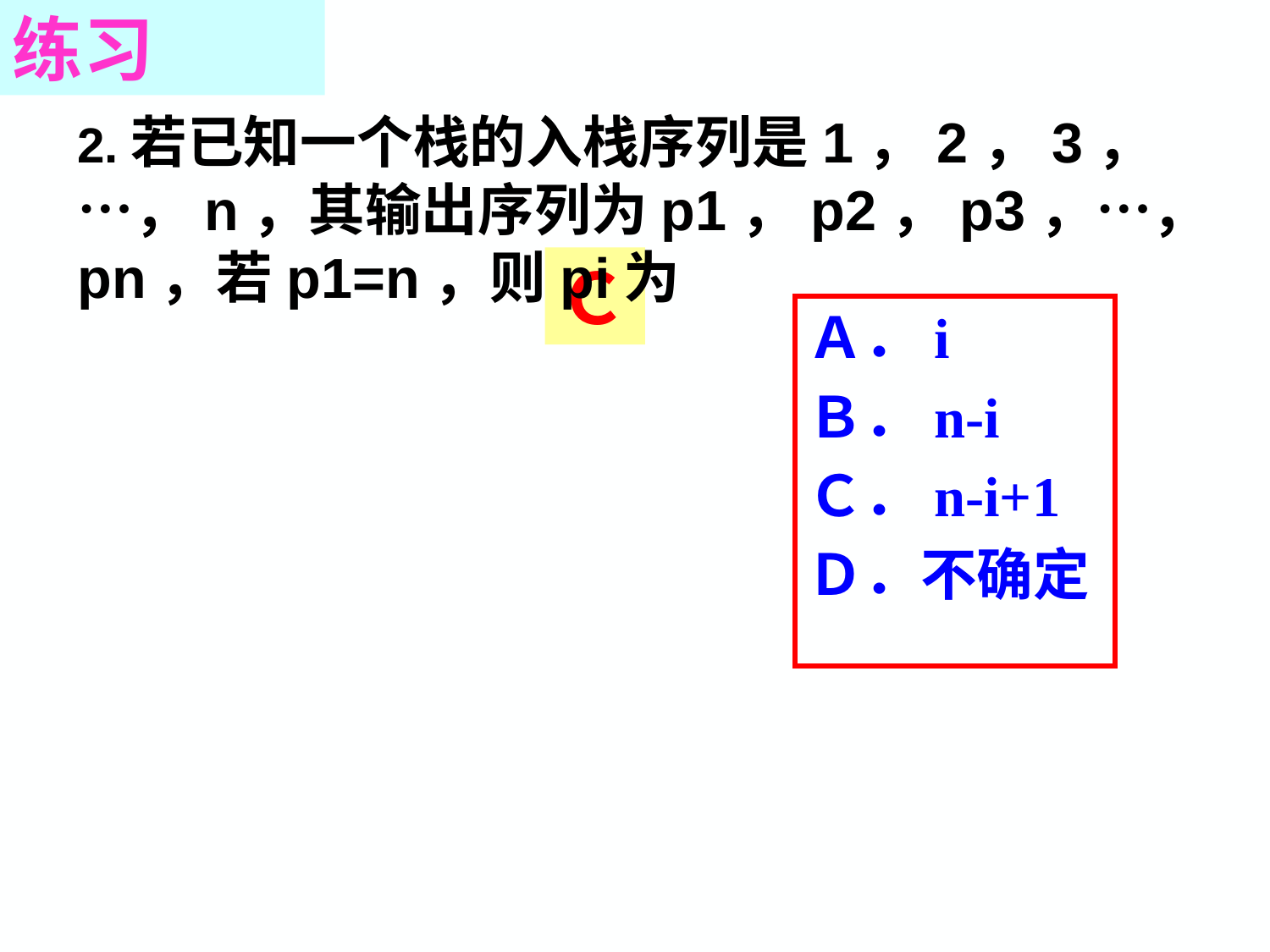

练习
2.若已知一个栈的入栈序列是1，2，3，…，n，其输出序列为p1，p2，p3，…，pn，若p1=n，则pi为
Ｃ
Ａ．i
Ｂ．n-i
Ｃ．n-i+1
Ｄ．不确定